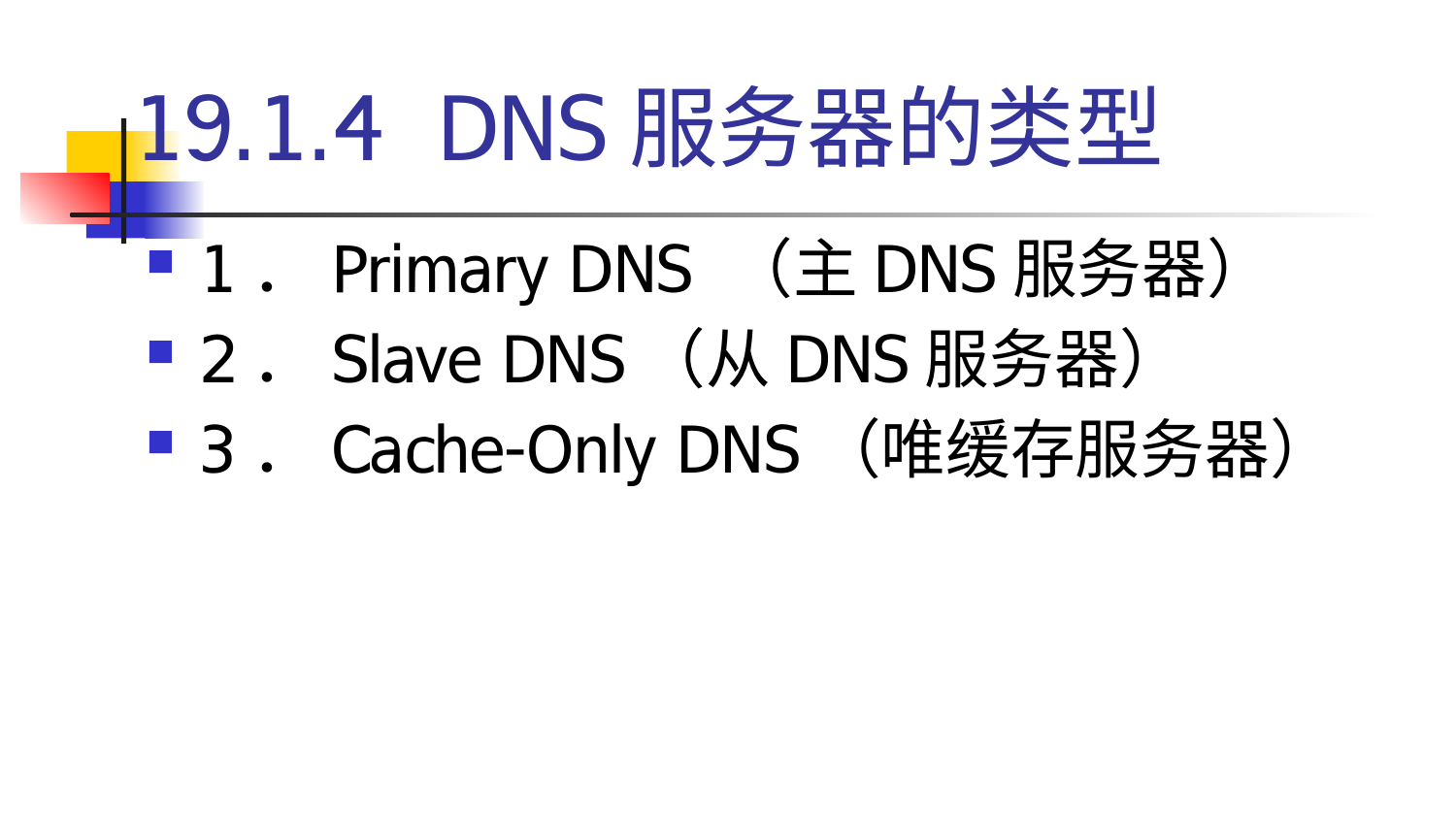

# 19.1.4  DNS服务器的类型
1．Primary DNS （主DNS服务器）
2．Slave DNS（从DNS服务器）
3．Cache-Only DNS（唯缓存服务器）